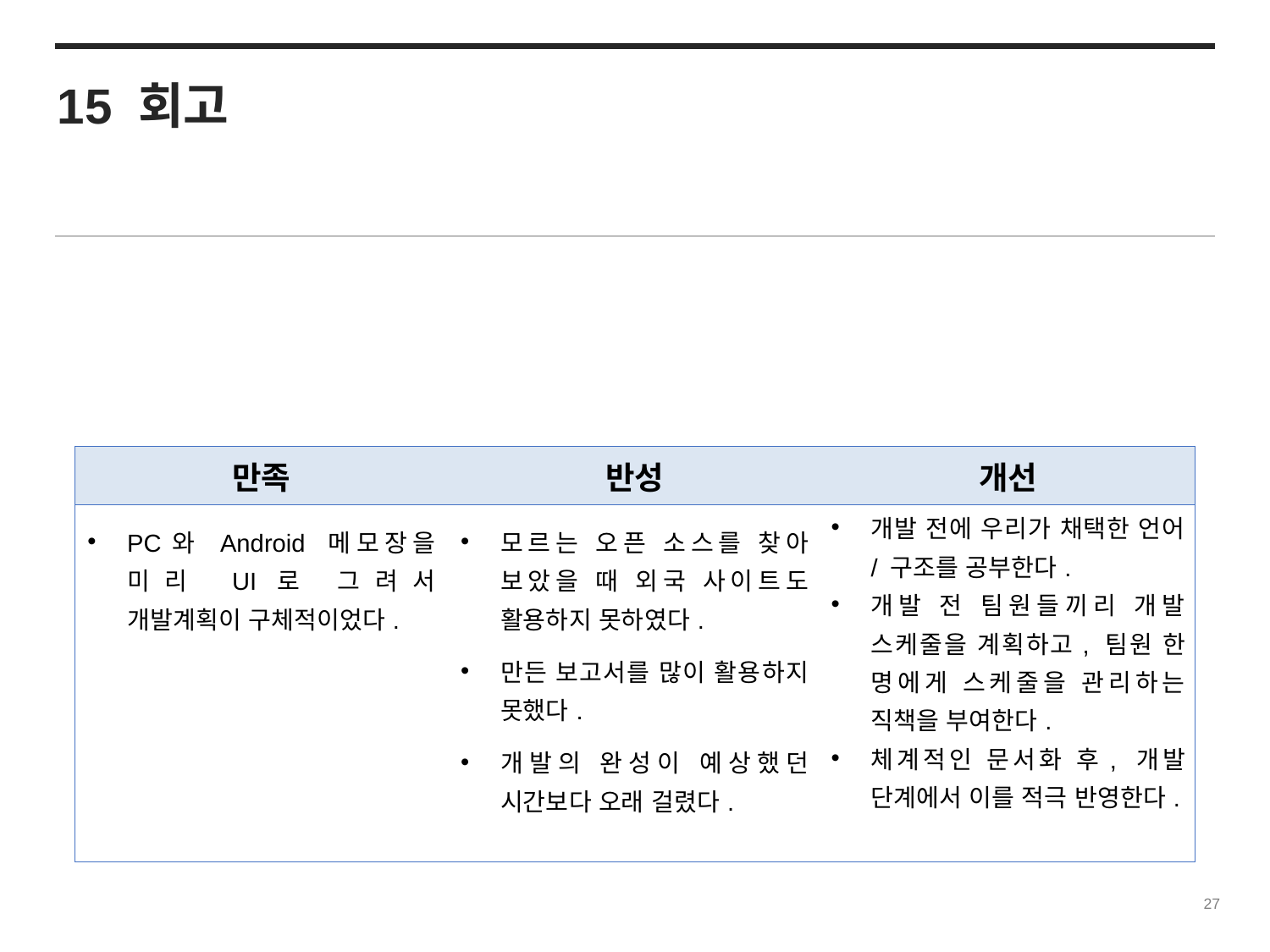

15 회고
| 만족 | 반성 | 개선 |
| --- | --- | --- |
| PC와 Android 메모장을 미리 UI로 그려서 개발계획이 구체적이었다. | 모르는 오픈 소스를 찾아 보았을 때 외국 사이트도 활용하지 못하였다. 만든 보고서를 많이 활용하지 못했다. 개발의 완성이 예상했던 시간보다 오래 걸렸다. | 개발 전에 우리가 채택한 언어 / 구조를 공부한다. 개발 전 팀원들끼리 개발 스케줄을 계획하고, 팀원 한 명에게 스케줄을 관리하는 직책을 부여한다. 체계적인 문서화 후, 개발 단계에서 이를 적극 반영한다. |